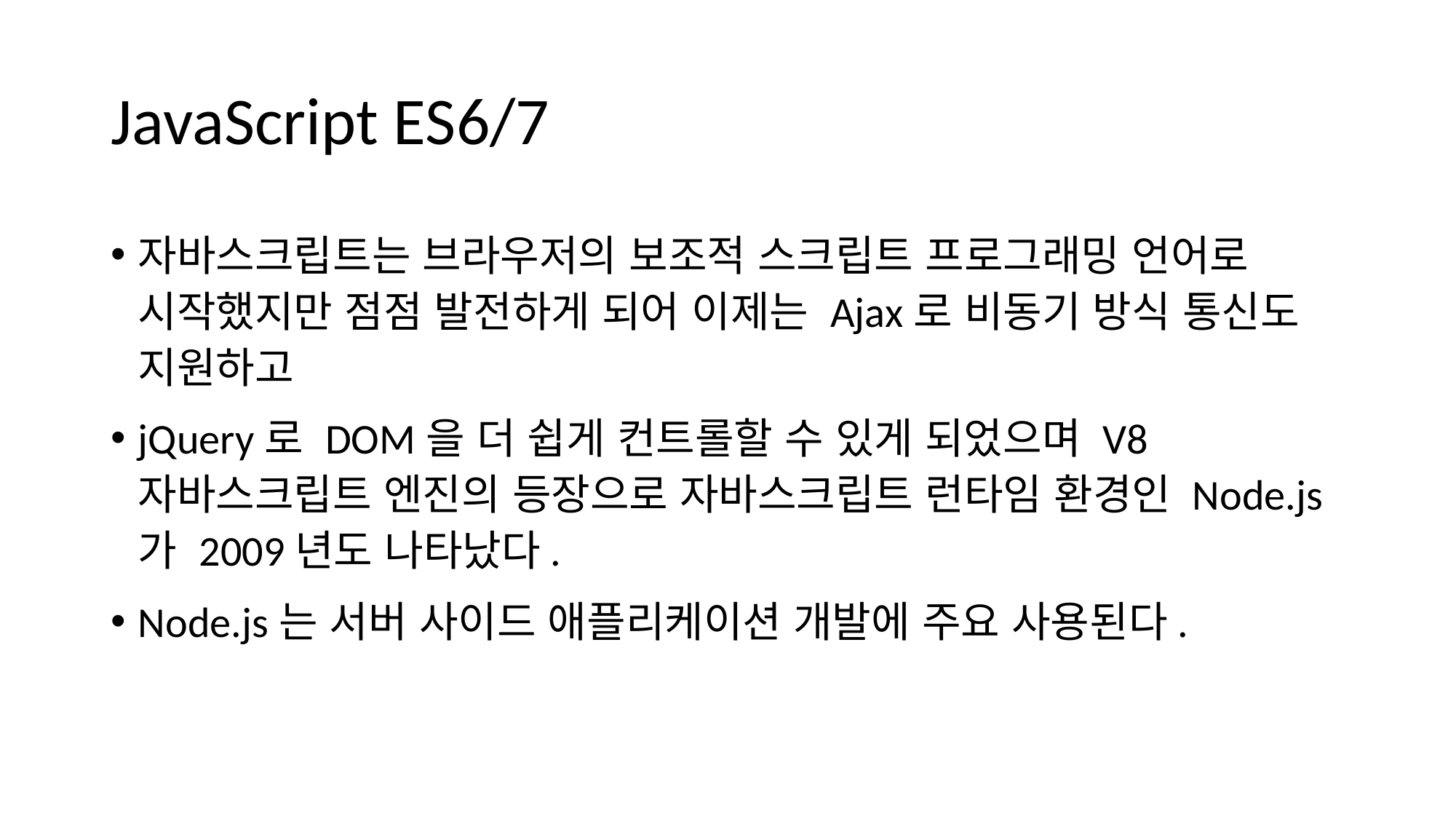

# JavaScript ES6/7
자바스크립트는 브라우저의 보조적 스크립트 프로그래밍 언어로 시작했지만 점점 발전하게 되어 이제는 Ajax로 비동기 방식 통신도 지원하고
jQuery로 DOM을 더 쉽게 컨트롤할 수 있게 되었으며 V8 자바스크립트 엔진의 등장으로 자바스크립트 런타임 환경인 Node.js 가 2009년도 나타났다.
Node.js는 서버 사이드 애플리케이션 개발에 주요 사용된다.